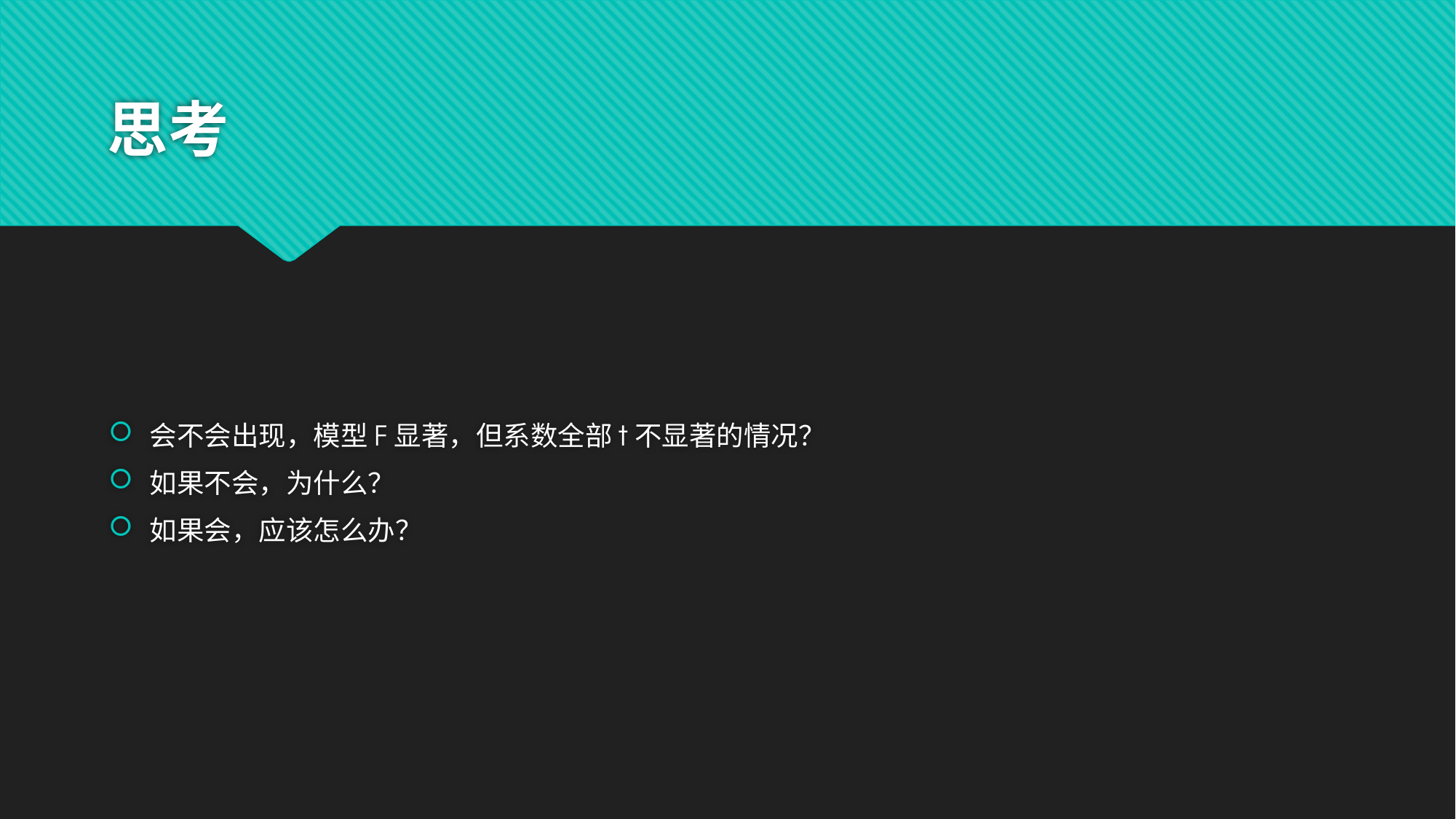

# 思考
会不会出现，模型F显著，但系数全部t不显著的情况？
如果不会，为什么？
如果会，应该怎么办？